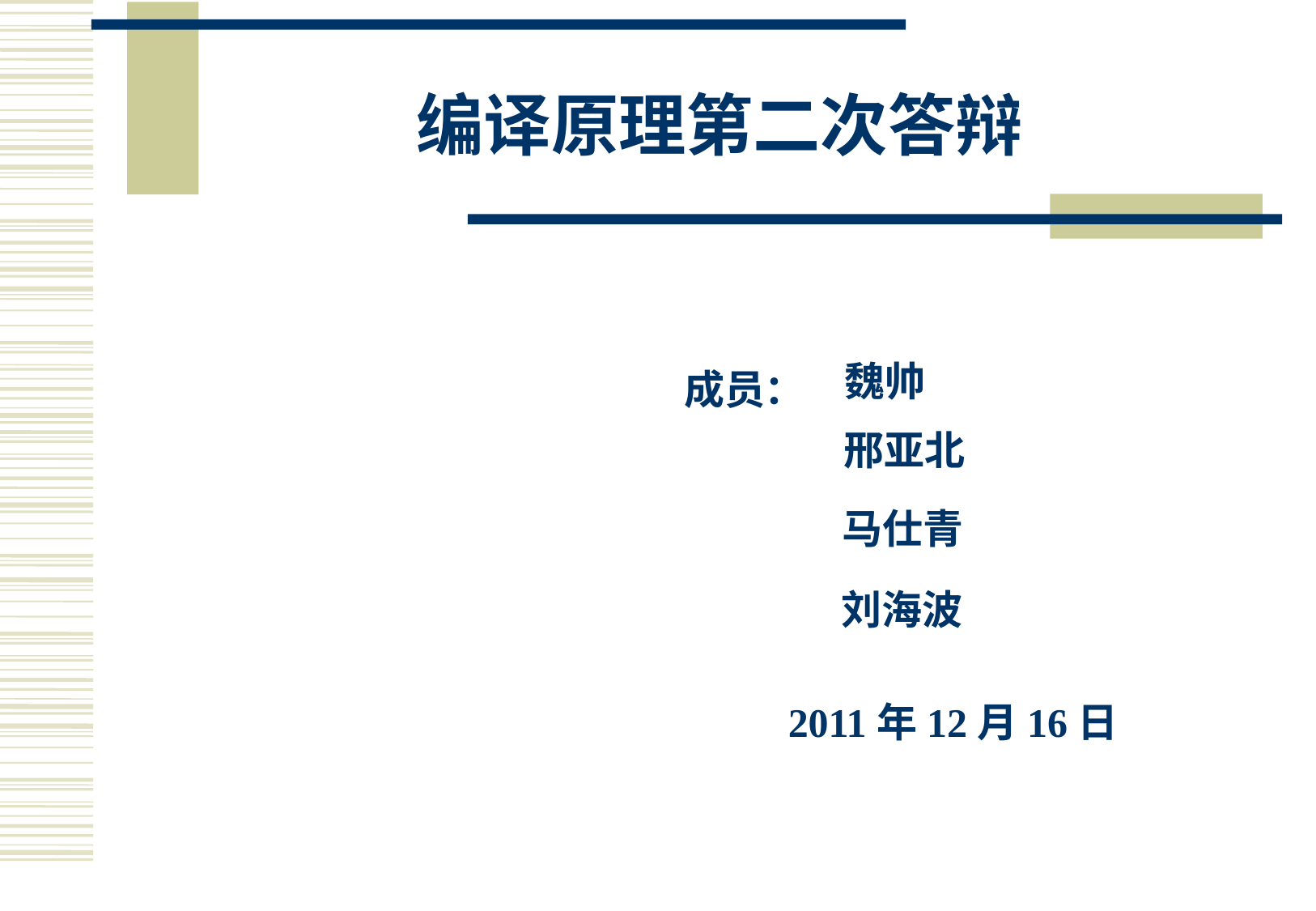

# 编译原理第二次答辩
魏帅
成员：
邢亚北
马仕青
刘海波
2011年12月16日